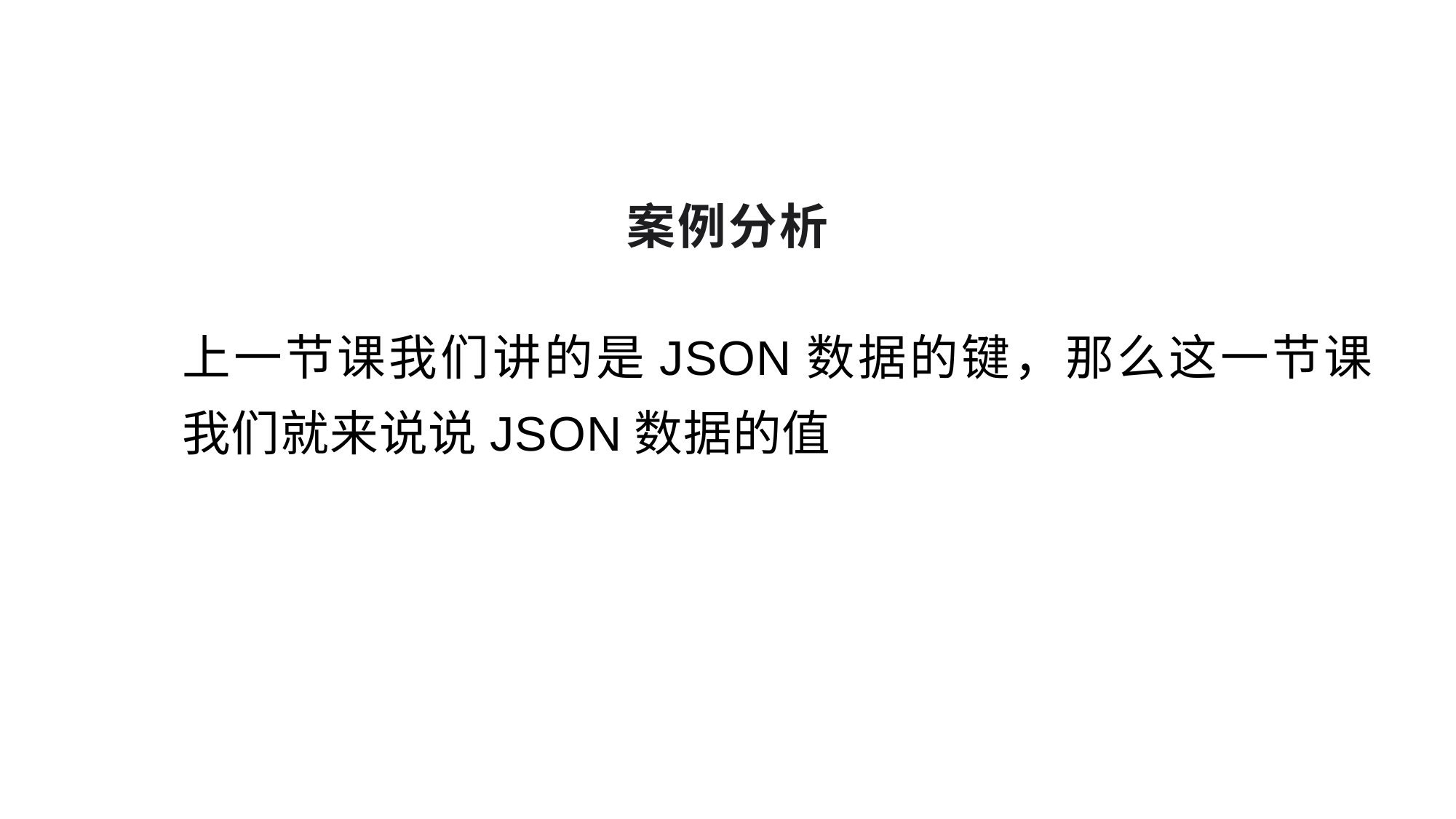

案例分析
上一节课我们讲的是JSON数据的键，那么这一节课我们就来说说JSON数据的值